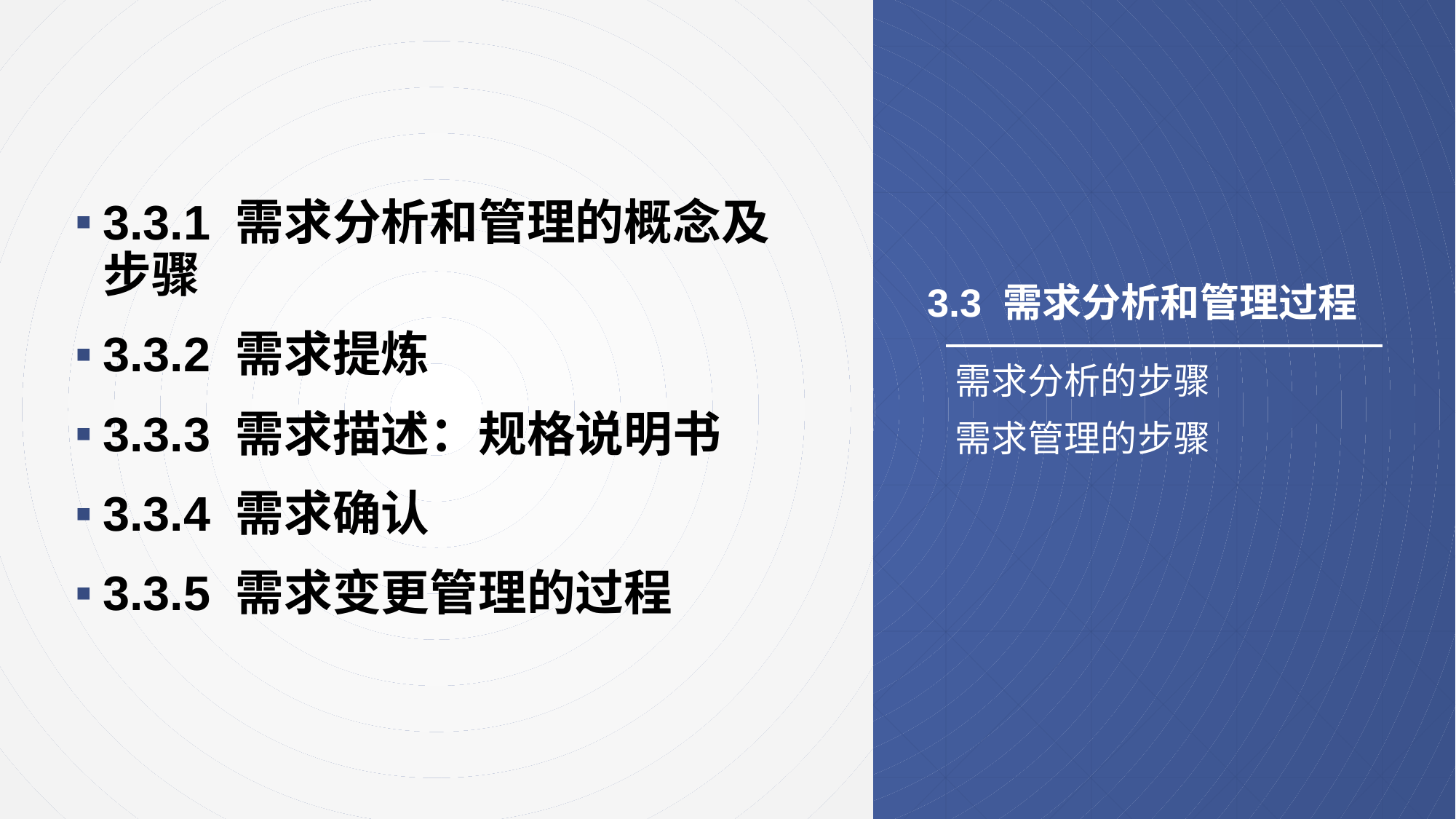

3.3.1 需求分析和管理的概念及步骤
3.3.2 需求提炼
3.3.3 需求描述：规格说明书
3.3.4 需求确认
3.3.5 需求变更管理的过程
# 3.3 需求分析和管理过程
需求分析的步骤
需求管理的步骤